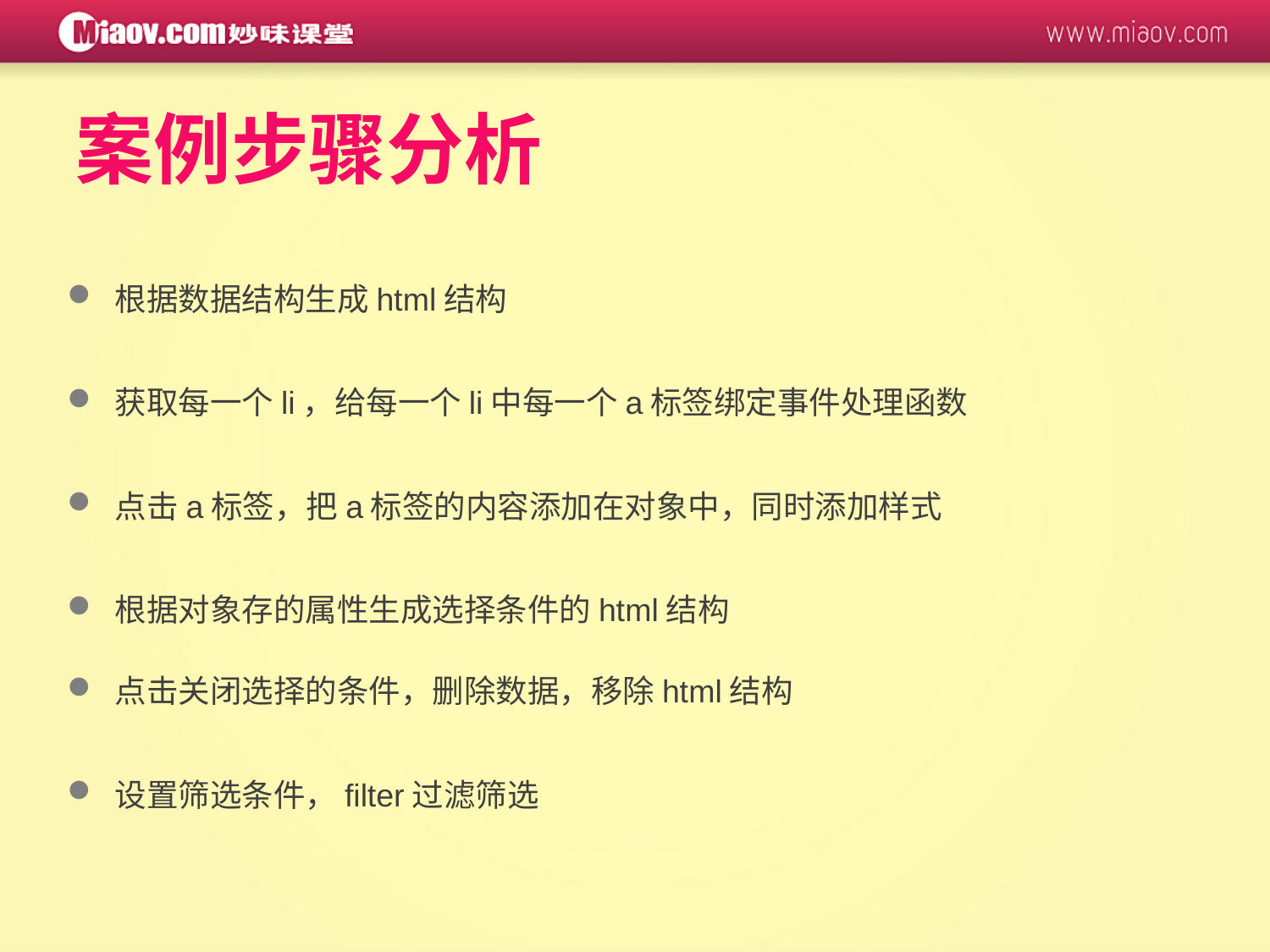

# 案例步骤分析

根据数据结构生成html结构

获取每一个li，给每一个li中每一个a标签绑定事件处理函数

点击a标签，把a标签的内容添加在对象中，同时添加样式

根据对象存的属性生成选择条件的html结构

点击关闭选择的条件，删除数据，移除html结构

设置筛选条件，filter过滤筛选